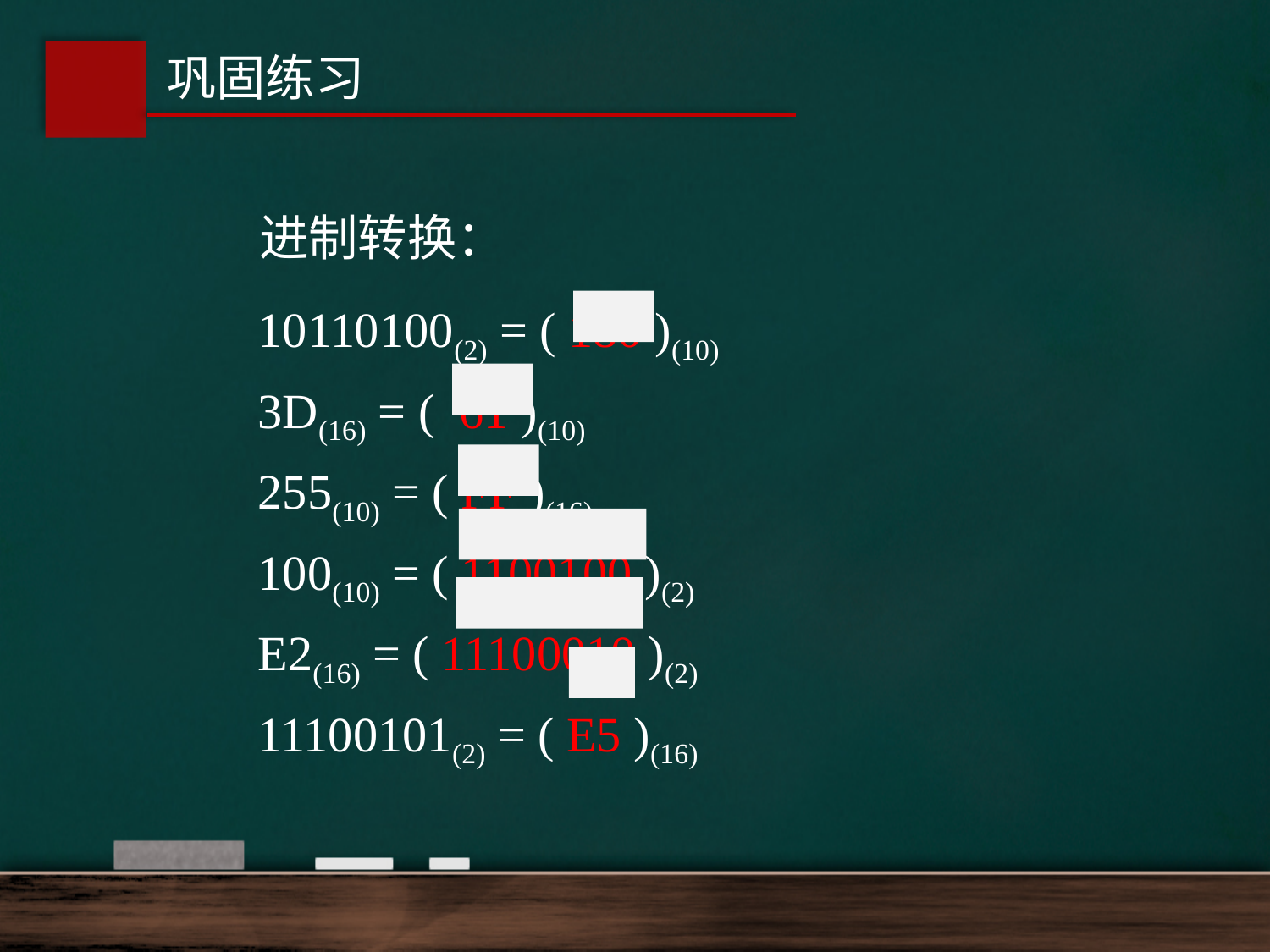

巩固练习

进制转换：
10110100(2) = ( 180 )(10)
3D(16) = (  61 )(10)
255(10) = ( FF )(16)
100(10) = ( 1100100 )(2)
E2(16) = ( 11100010 )(2)
11100101(2) = ( E5 )(16)